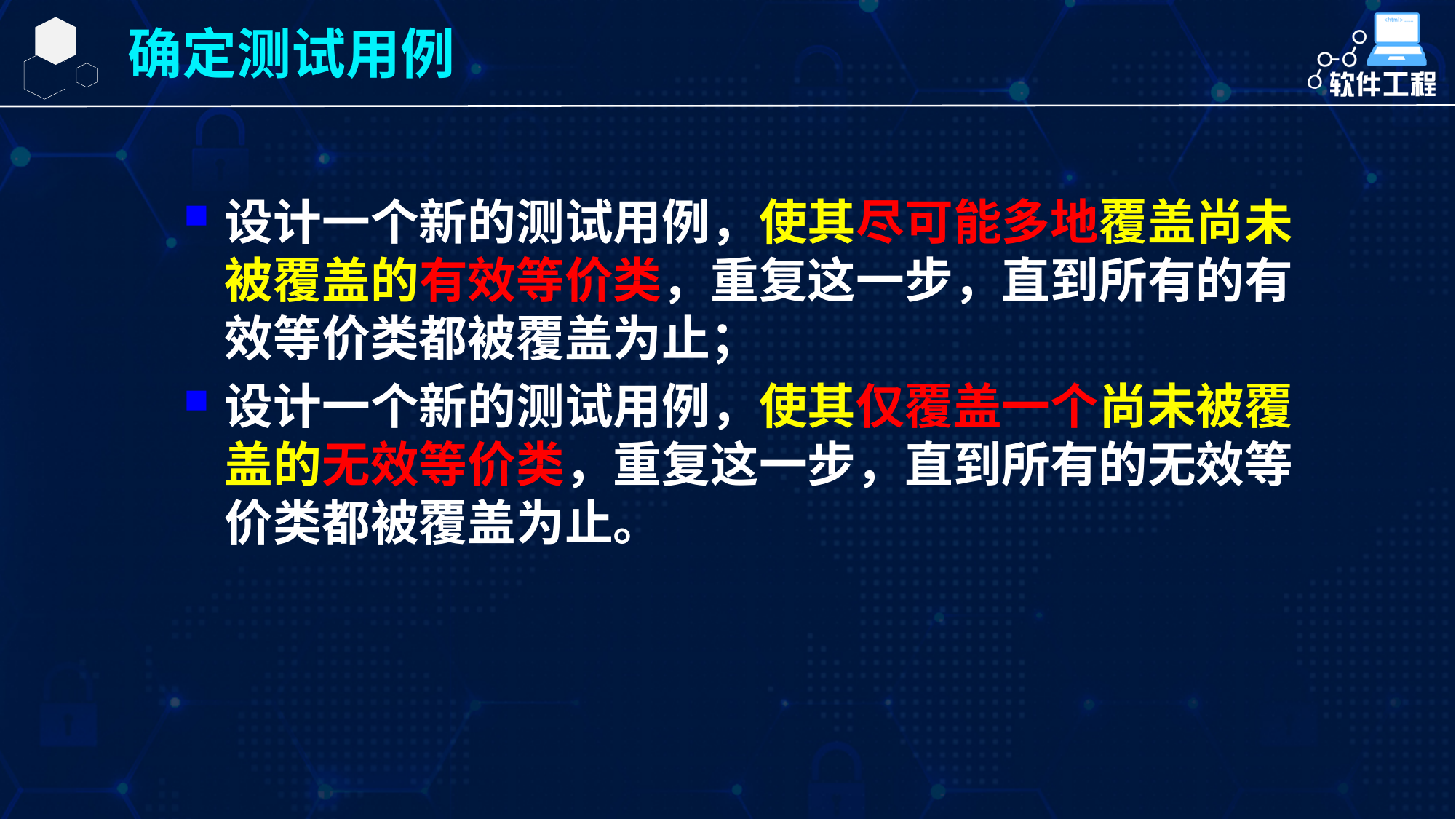

确定测试用例
设计一个新的测试用例，使其尽可能多地覆盖尚未被覆盖的有效等价类，重复这一步，直到所有的有效等价类都被覆盖为止；
设计一个新的测试用例，使其仅覆盖一个尚未被覆盖的无效等价类，重复这一步，直到所有的无效等价类都被覆盖为止。